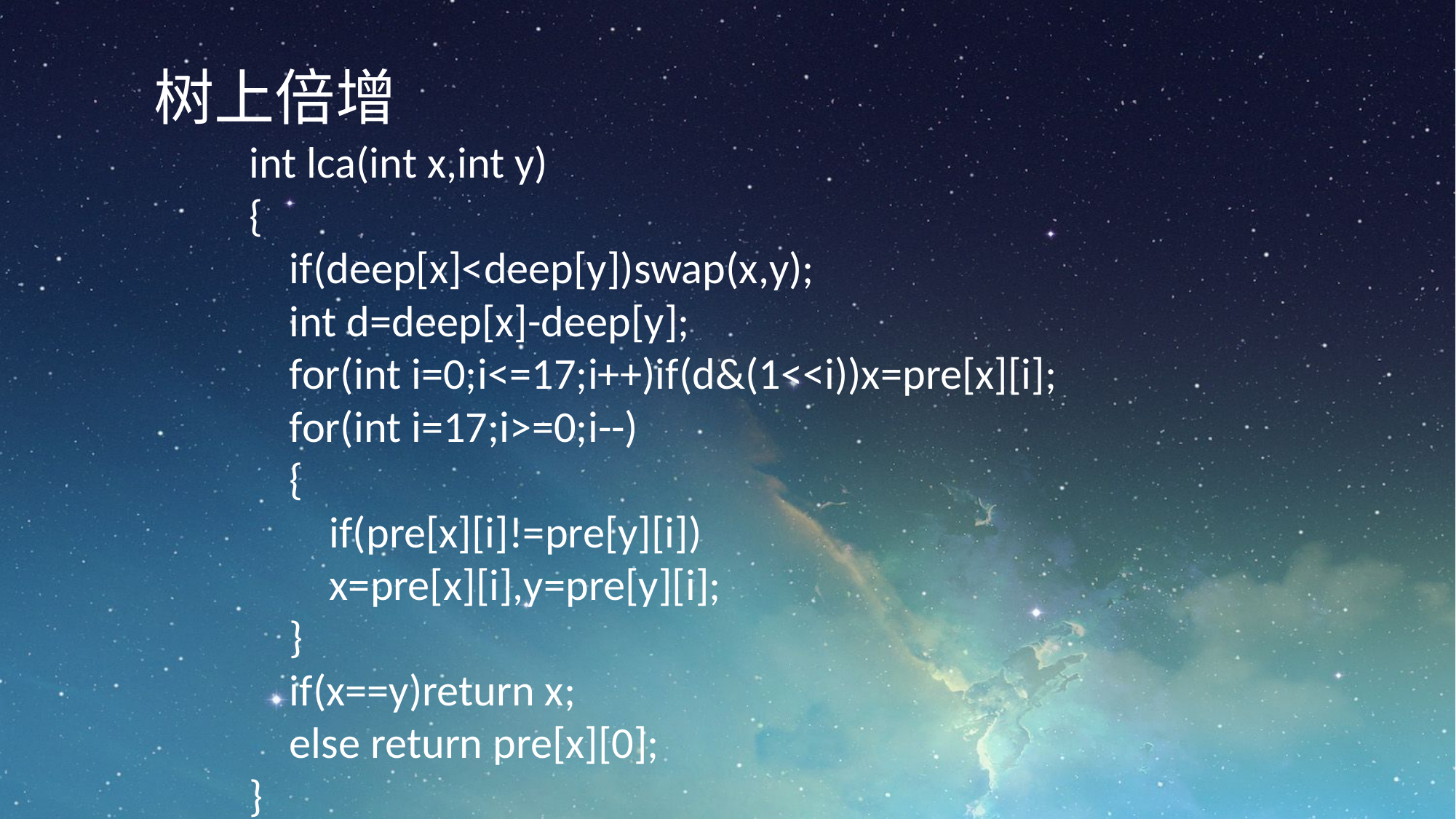

树上倍增
int lca(int x,int y)
{
    if(deep[x]<deep[y])swap(x,y);
    int d=deep[x]-deep[y];
    for(int i=0;i<=17;i++)if(d&(1<<i))x=pre[x][i];
    for(int i=17;i>=0;i--)
    {
        if(pre[x][i]!=pre[y][i])
        x=pre[x][i],y=pre[y][i];
    }
    if(x==y)return x;
    else return pre[x][0];
}